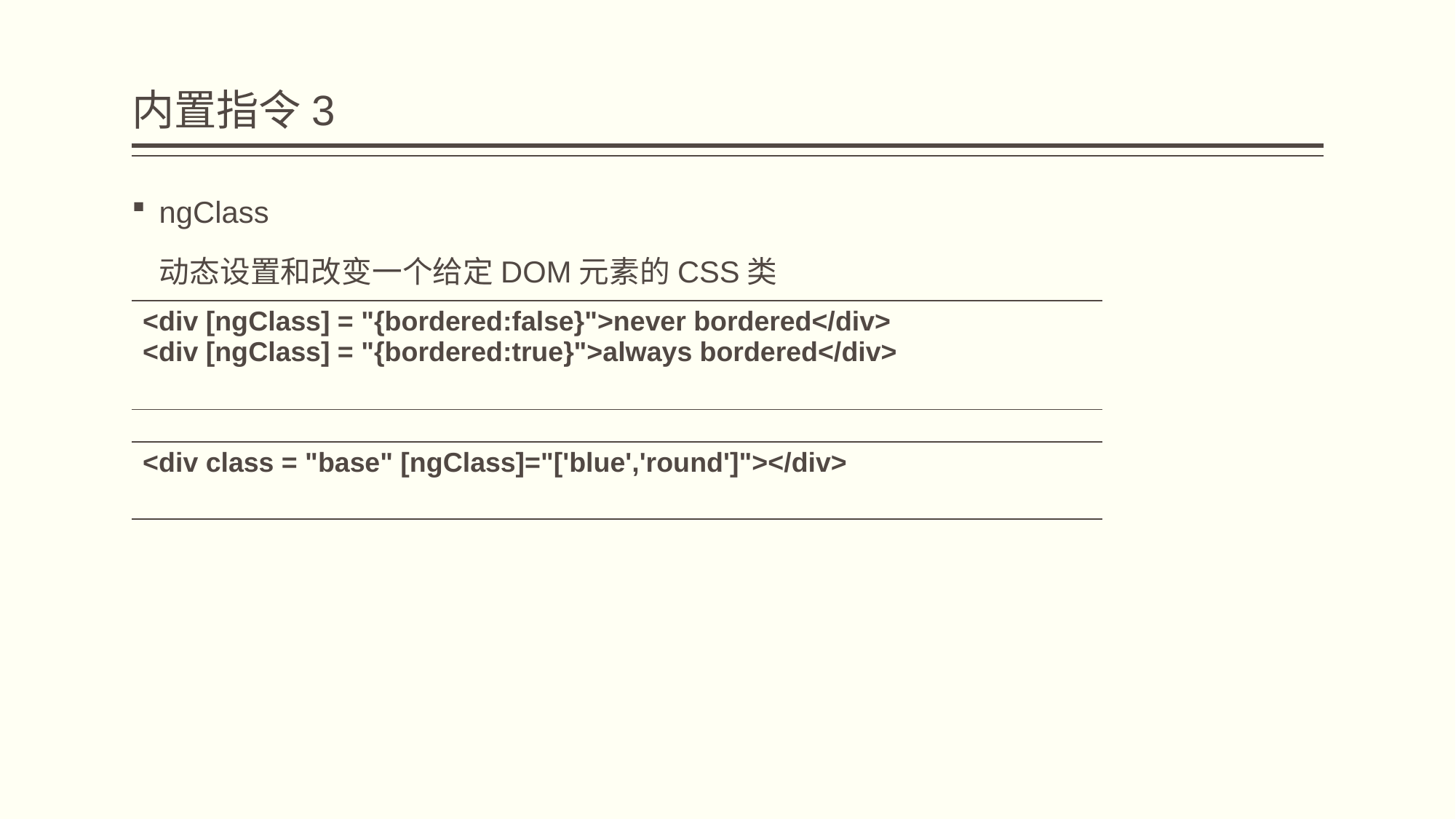

# 内置指令3
ngClass
   动态设置和改变一个给定DOM元素的CSS类

| <div [ngClass] = "{bordered:false}">never bordered</div> <div [ngClass] = "{bordered:true}">always bordered</div> |
| --- |
| <div class = "base" [ngClass]="['blue','round']"></div> |
| --- |